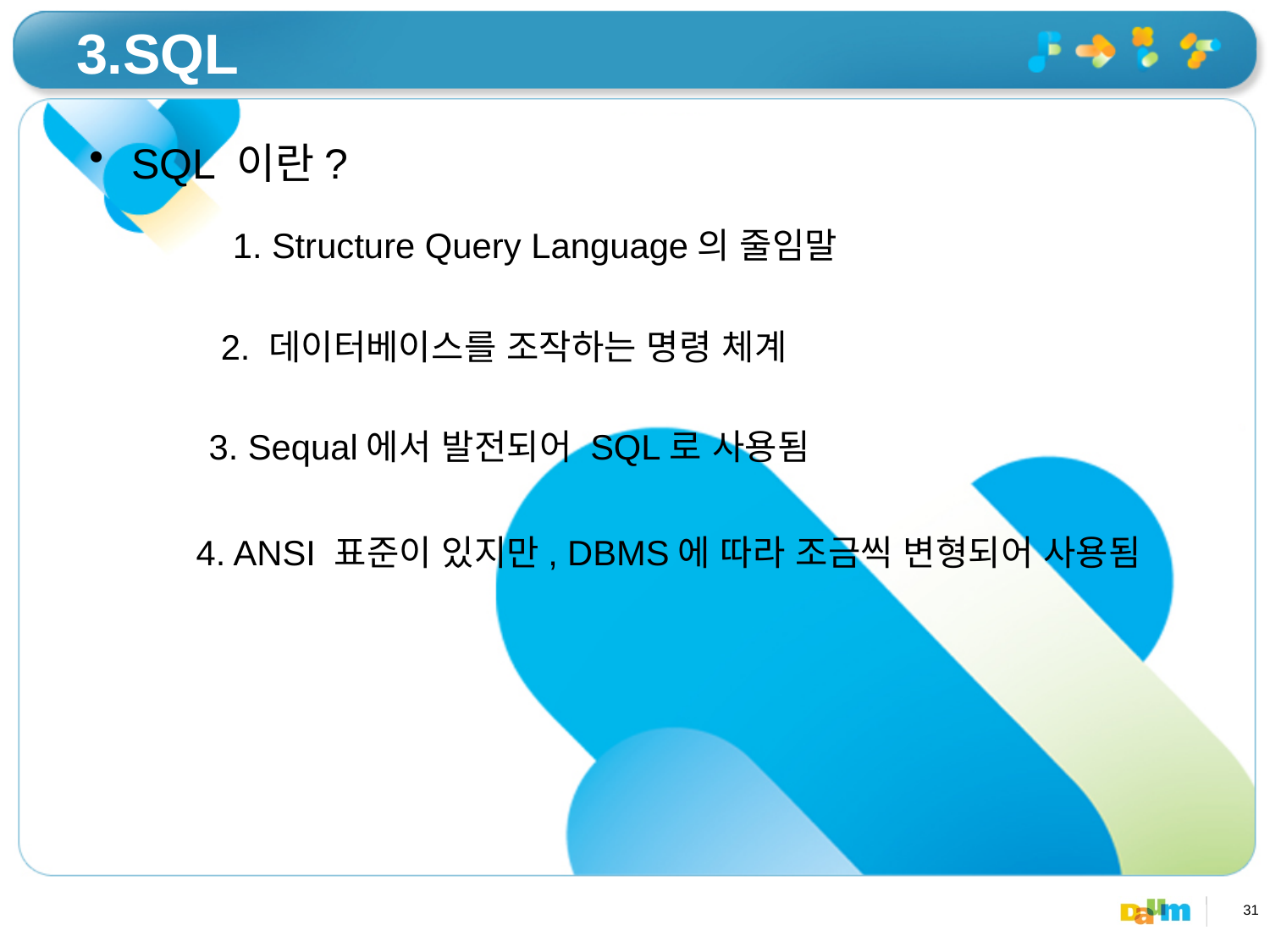

# 3.SQL
 SQL 이란?
1. Structure Query Language의 줄임말
2. 데이터베이스를 조작하는 명령 체계
3. Sequal에서 발전되어 SQL로 사용됨
4. ANSI 표준이 있지만, DBMS에 따라 조금씩 변형되어 사용됨